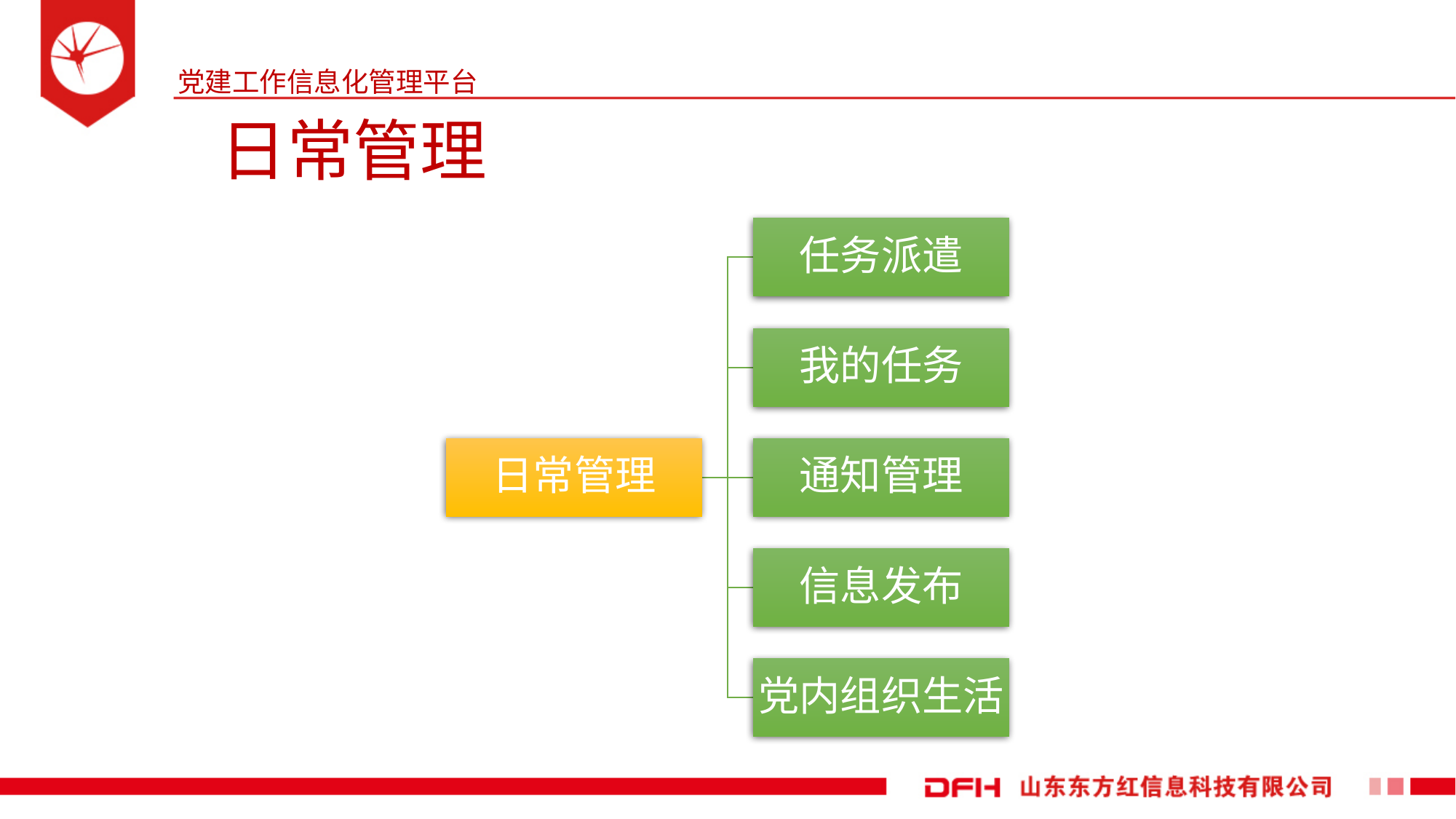

党建工作信息化管理平台
# 日常管理
日常管理
任务派遣
我的任务
通知管理
信息发布
党内组织生活